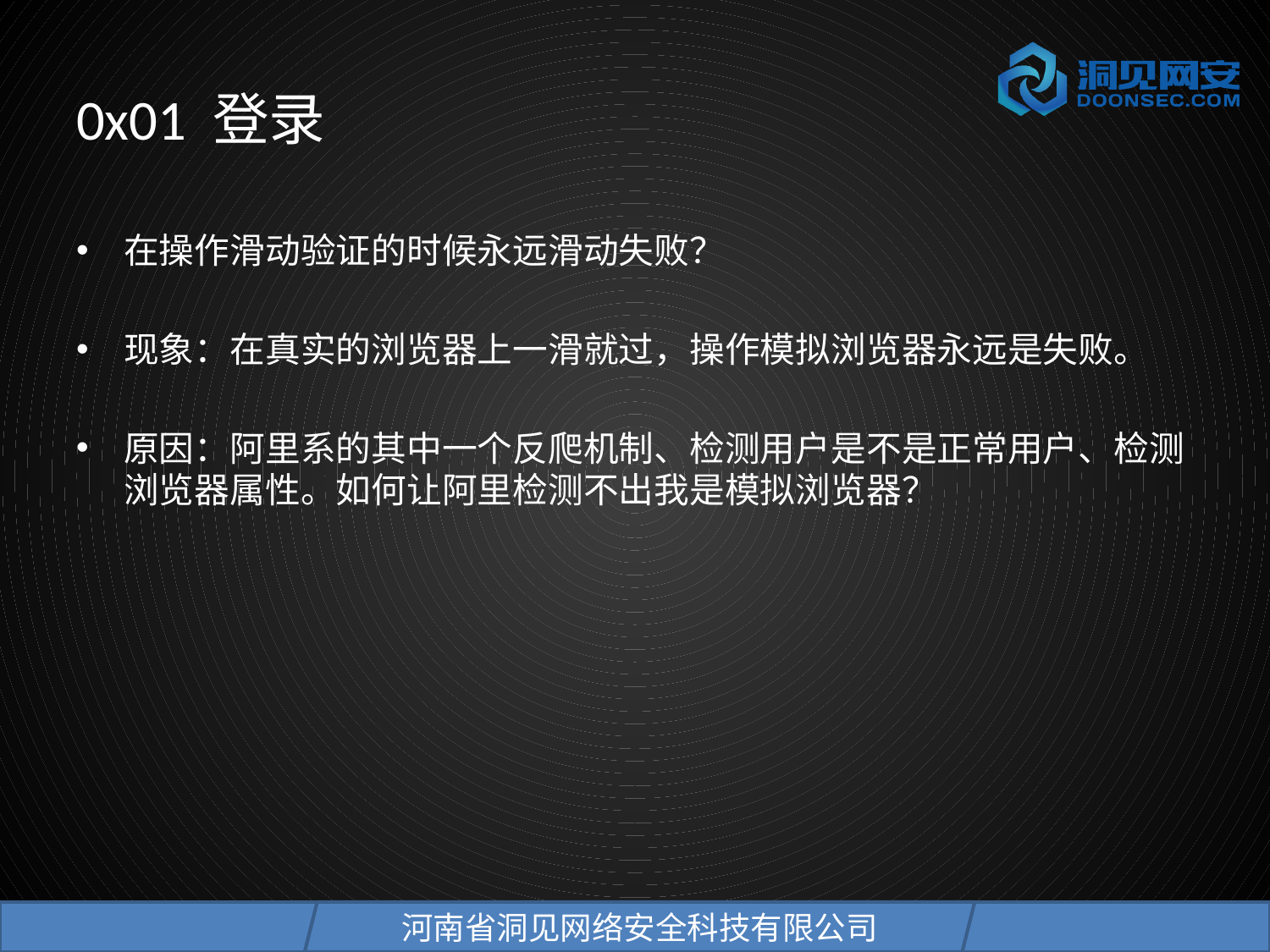

# 0x01 登录
在操作滑动验证的时候永远滑动失败？

现象：在真实的浏览器上一滑就过，操作模拟浏览器永远是失败。

原因：阿里系的其中一个反爬机制、检测用户是不是正常用户、检测浏览器属性。如何让阿里检测不出我是模拟浏览器？